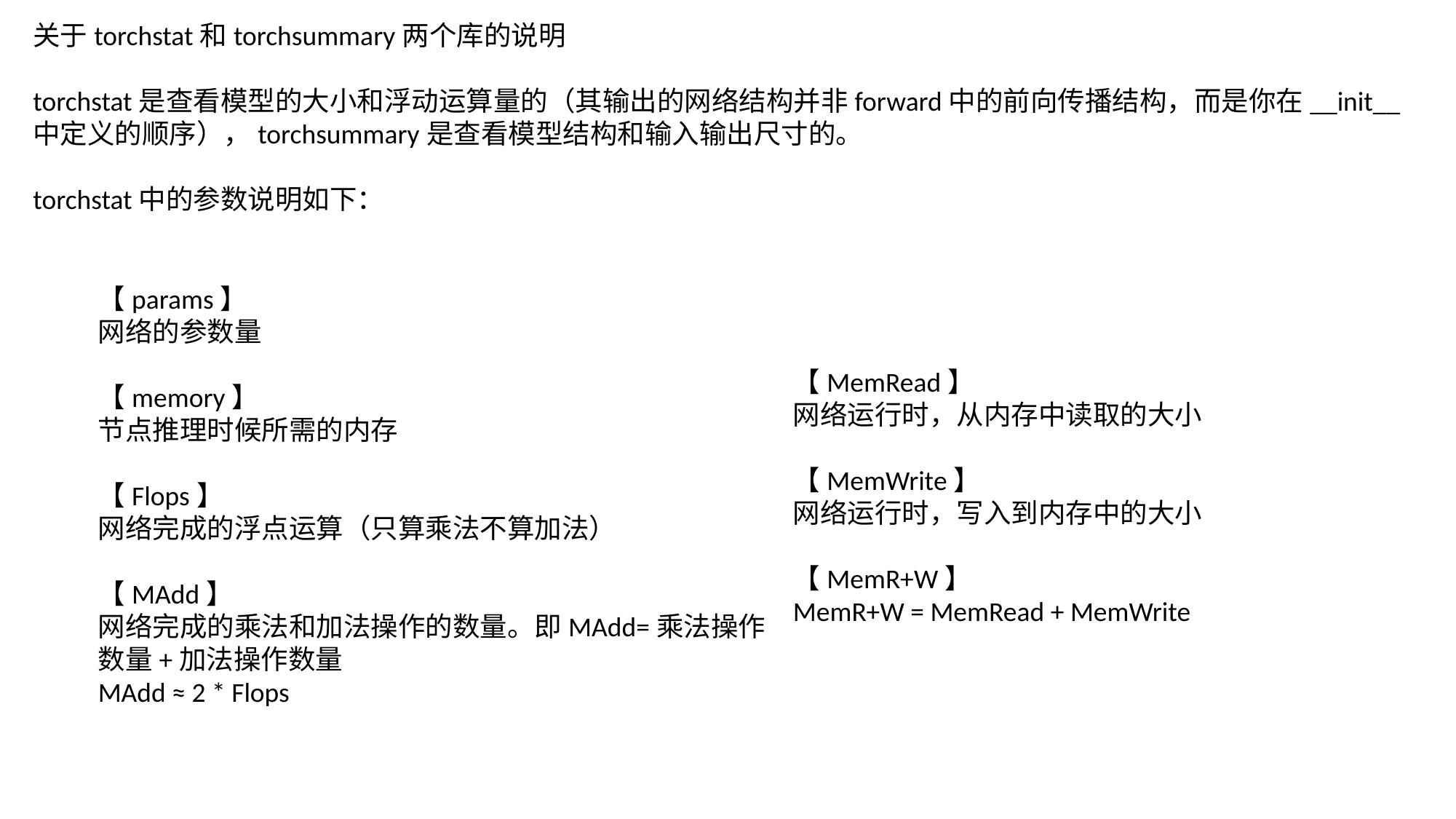

关于torchstat和torchsummary两个库的说明

torchstat是查看模型的大小和浮动运算量的（其输出的网络结构并非forward中的前向传播结构，而是你在__init__中定义的顺序），torchsummary是查看模型结构和输入输出尺寸的。

torchstat中的参数说明如下：
【params】
网络的参数量

【memory】
节点推理时候所需的内存

【Flops】
网络完成的浮点运算（只算乘法不算加法）

【MAdd】
网络完成的乘法和加法操作的数量。即MAdd=乘法操作数量+加法操作数量
MAdd ≈ 2 * Flops
【MemRead】
网络运行时，从内存中读取的大小

【MemWrite】
网络运行时，写入到内存中的大小

【MemR+W】
MemR+W = MemRead + MemWrite